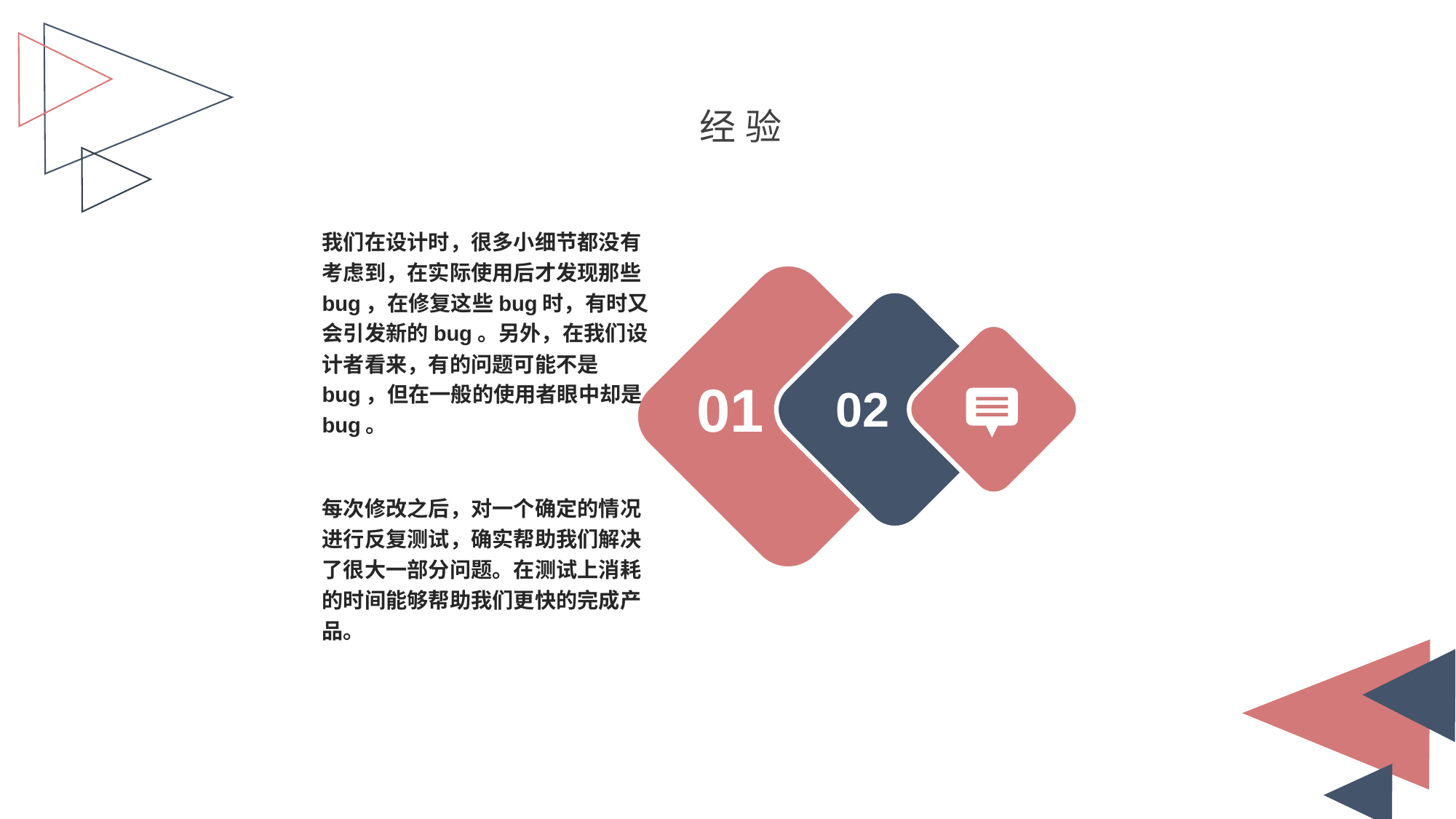

经验
我们在设计时，很多小细节都没有考虑到，在实际使用后才发现那些bug，在修复这些bug时，有时又会引发新的bug。另外，在我们设计者看来，有的问题可能不是bug，但在一般的使用者眼中却是bug。

  01
  02
每次修改之后，对一个确定的情况进行反复测试，确实帮助我们解决了很大一部分问题。在测试上消耗的时间能够帮助我们更快的完成产品。